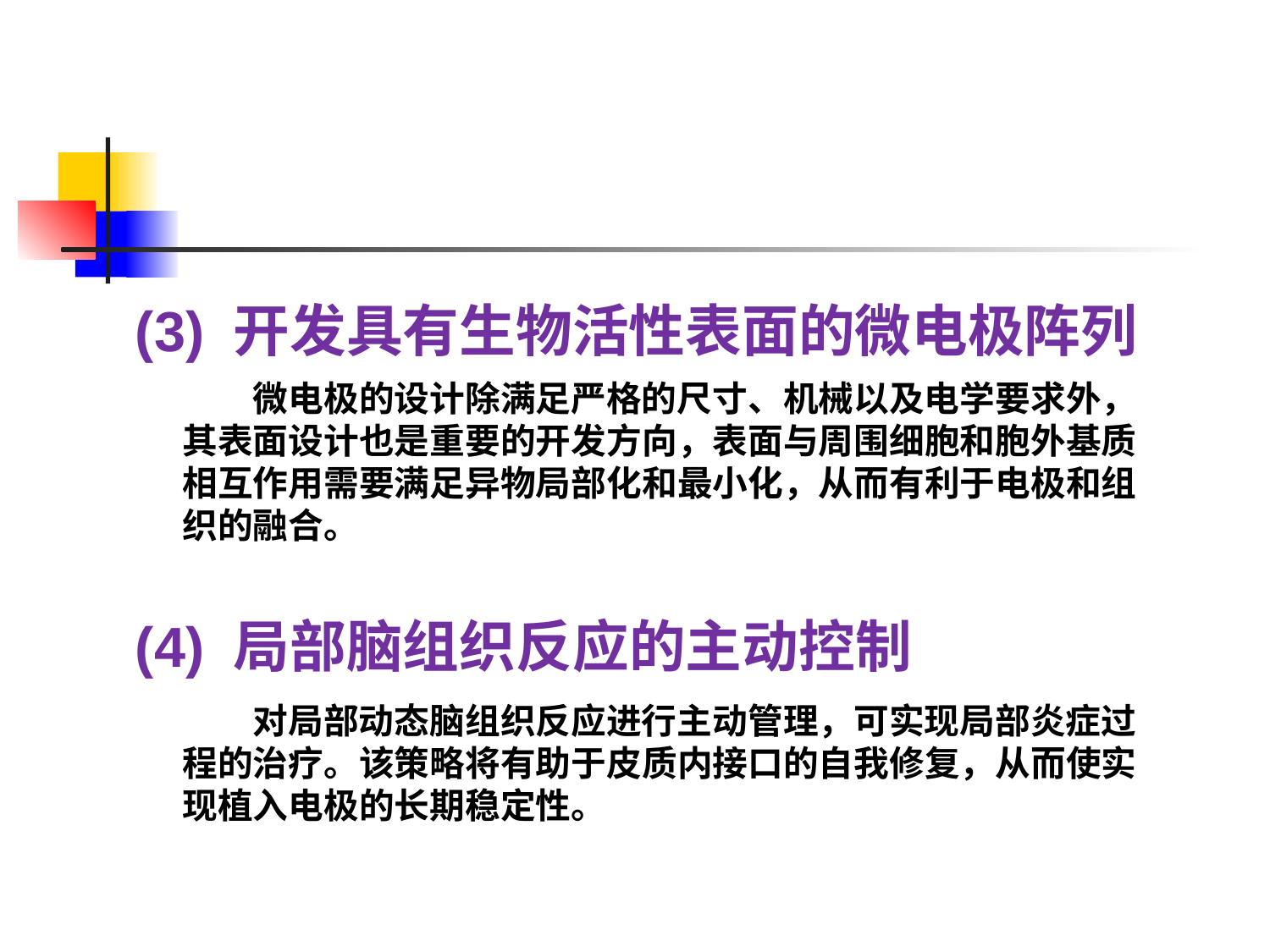

(3) 开发具有生物活性表面的微电极阵列
微电极的设计除满足严格的尺寸、机械以及电学要求外，其表面设计也是重要的开发方向，表面与周围细胞和胞外基质相互作用需要满足异物局部化和最小化，从而有利于电极和组织的融合。
(4) 局部脑组织反应的主动控制
对局部动态脑组织反应进行主动管理，可实现局部炎症过程的治疗。该策略将有助于皮质内接口的自我修复，从而使实现植入电极的长期稳定性。